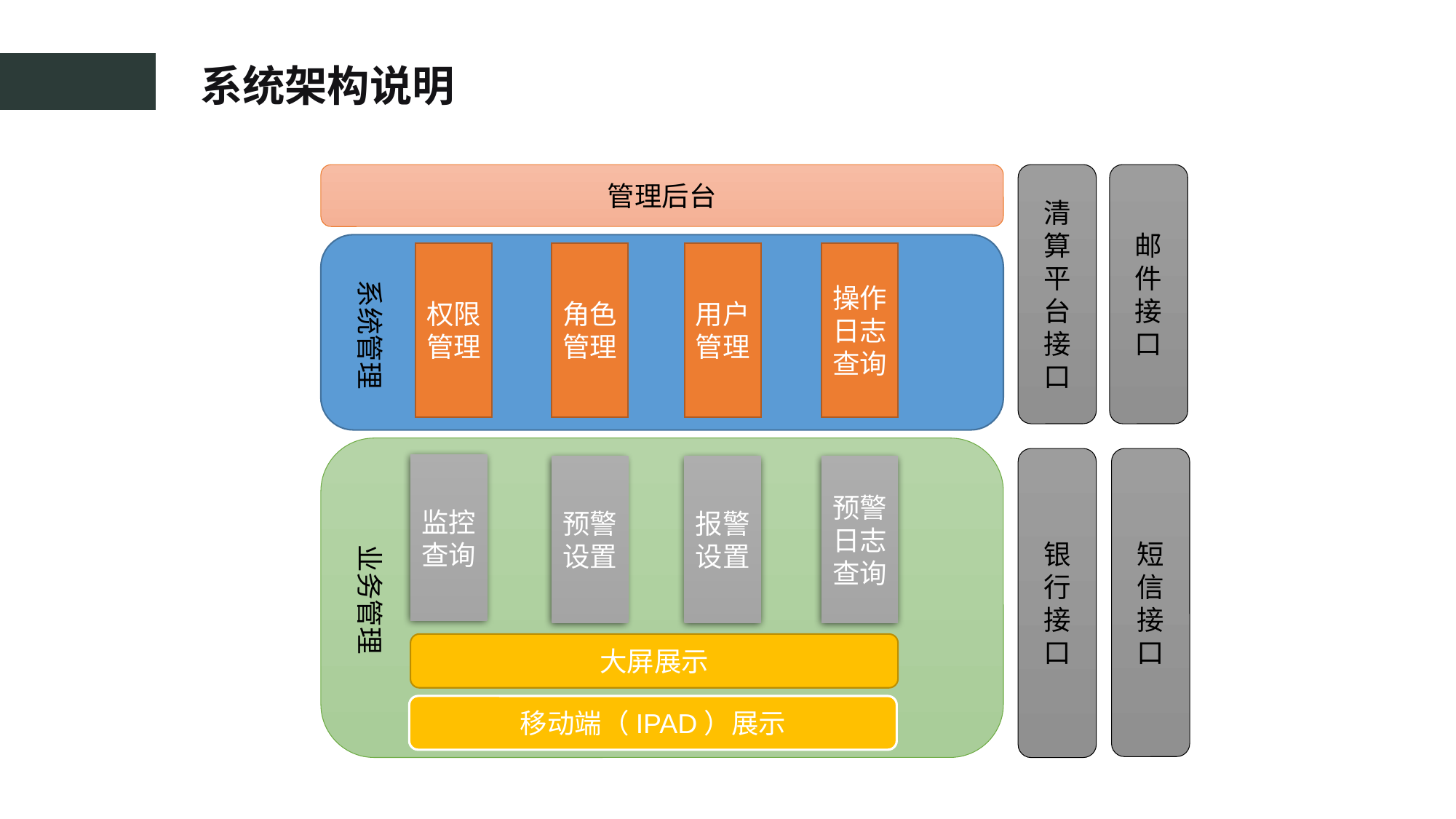

系统架构说明
管理后台
清算平台接口
邮件接口

权限管理
角色管理
用户管理
操作日志查询
系统管理

银行接口
短信接口
监控查询
预警设置
报警设置
预警日志查询
业务管理
大屏展示
移动端（IPAD）展示